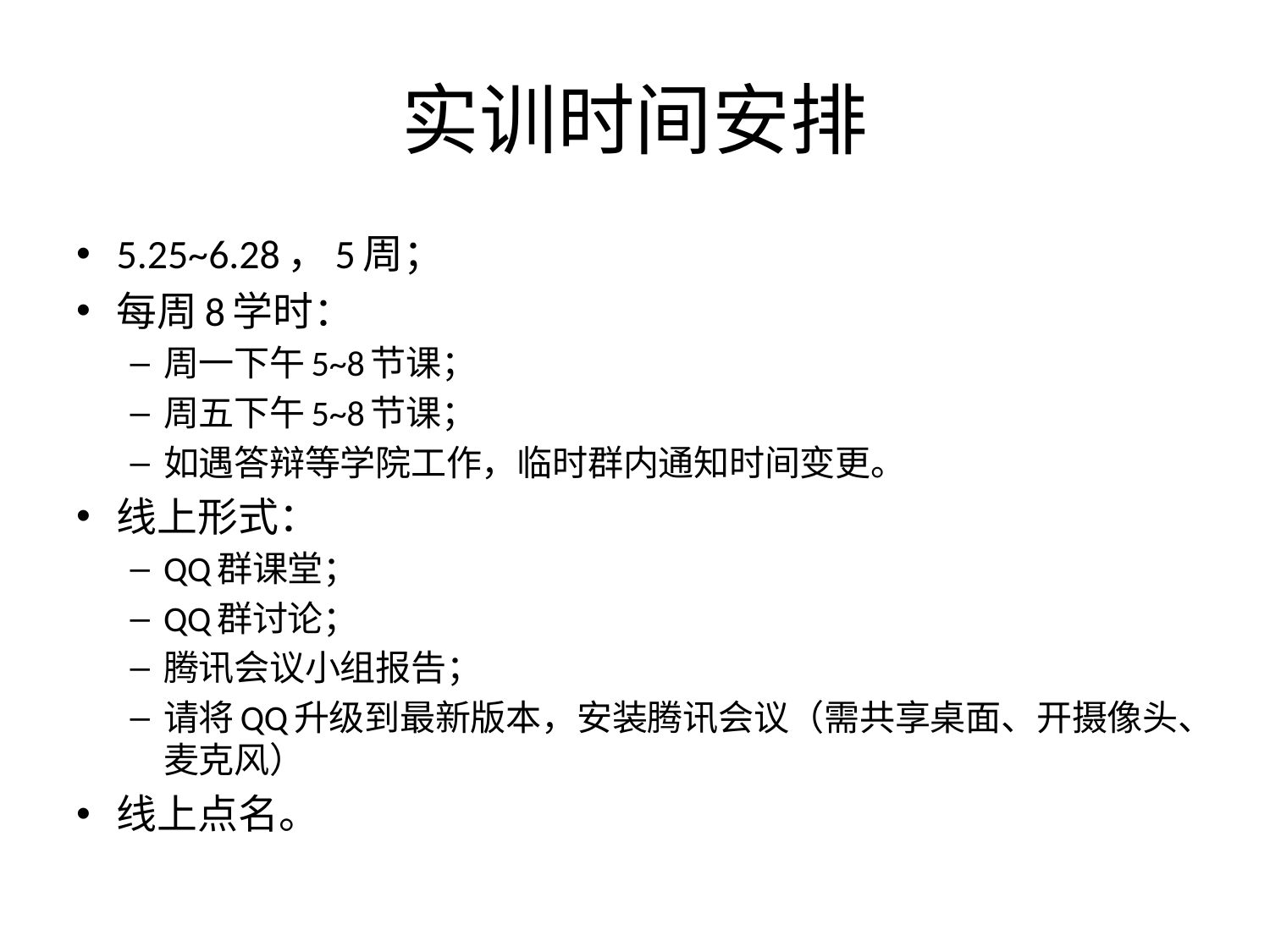

# 实训时间安排
5.25~6.28，5周；
每周8学时：
周一下午5~8节课；
周五下午5~8节课；
如遇答辩等学院工作，临时群内通知时间变更。
线上形式：
QQ群课堂；
QQ群讨论；
腾讯会议小组报告；
请将QQ升级到最新版本，安装腾讯会议（需共享桌面、开摄像头、麦克风）
线上点名。